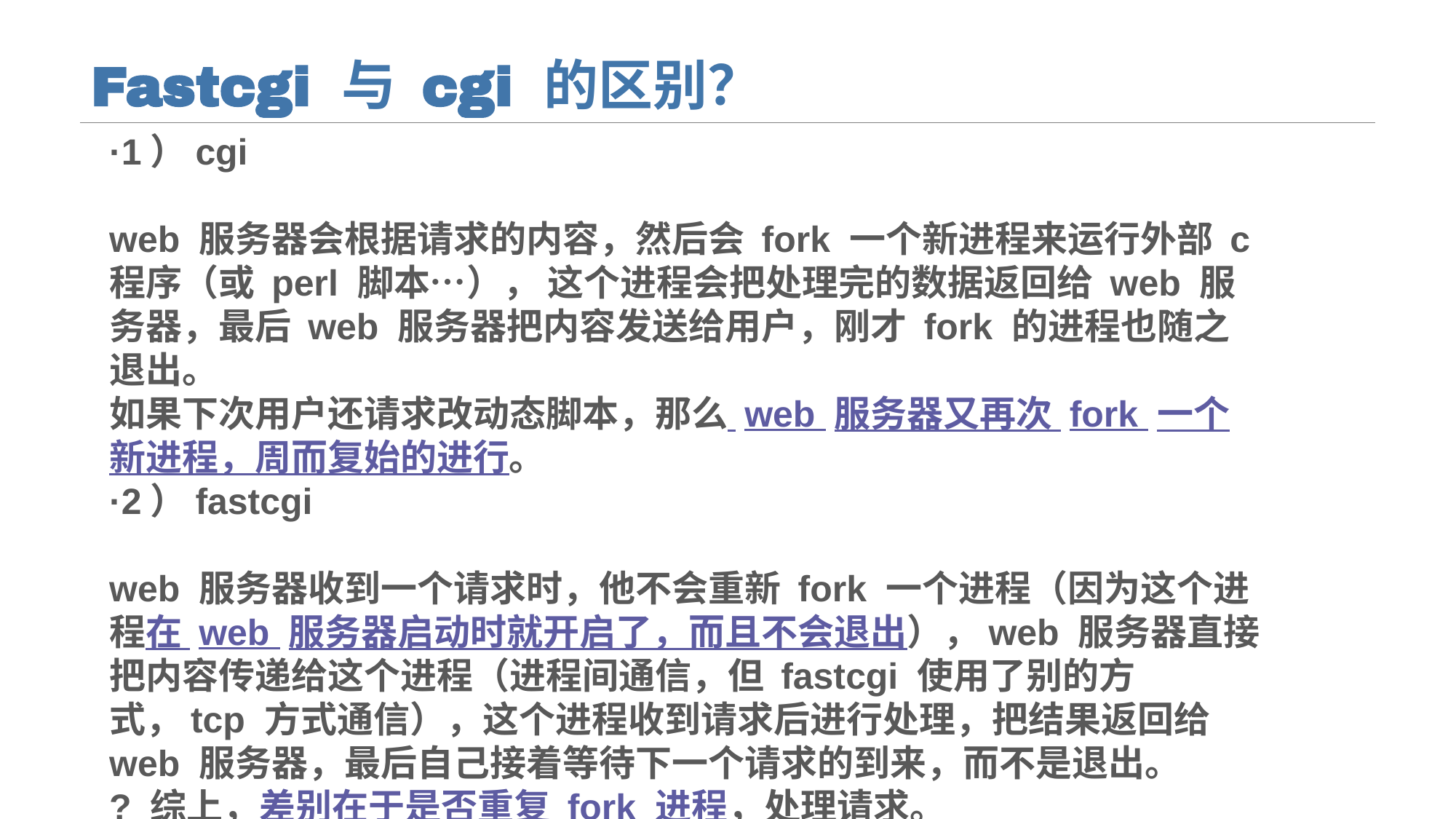

# Fastcgi 与 cgi 的区别？
·1）cgi

web 服务器会根据请求的内容，然后会 fork 一个新进程来运行外部 c 程序（或 perl 脚本…）， 这个进程会把处理完的数据返回给 web 服务器，最后 web 服务器把内容发送给用户，刚才 fork 的进程也随之退出。
如果下次用户还请求改动态脚本，那么 web 服务器又再次 fork 一个新进程，周而复始的进行。
·2）fastcgi

web 服务器收到一个请求时，他不会重新 fork 一个进程（因为这个进程在 web 服务器启动时就开启了，而且不会退出），web 服务器直接把内容传递给这个进程（进程间通信，但 fastcgi 使用了别的方式，tcp 方式通信），这个进程收到请求后进行处理，把结果返回给 web 服务器，最后自己接着等待下一个请求的到来，而不是退出。
? 综上，差别在于是否重复 fork 进程，处理请求。
5